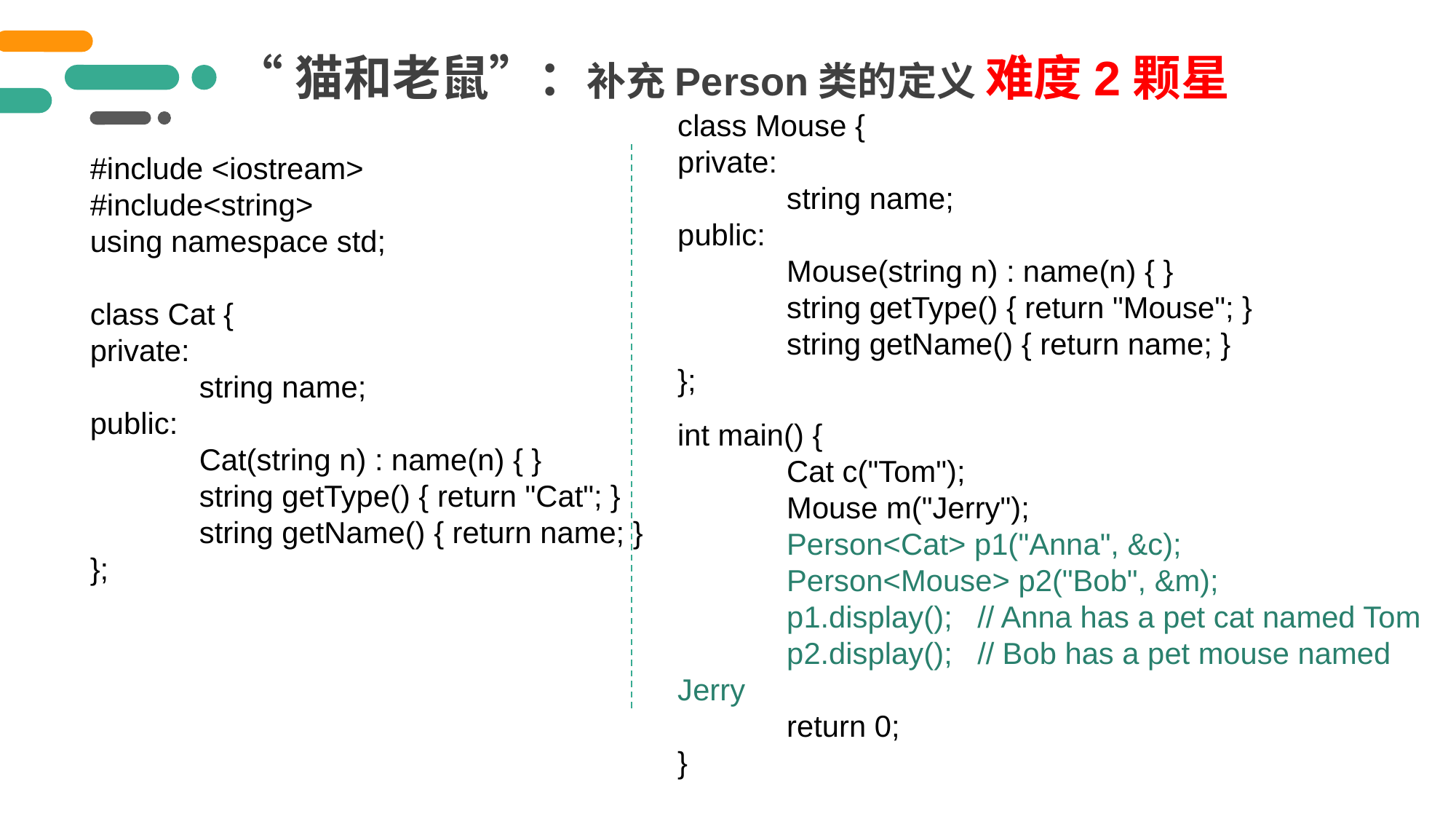

“猫和老鼠”：补充Person类的定义 难度2颗星

class Mouse {
private:
	string name;
public:
	Mouse(string n) : name(n) { }
	string getType() { return "Mouse"; }
	string getName() { return name; }
};

int main() {
	Cat c("Tom");
	Mouse m("Jerry");
	Person<Cat> p1("Anna", &c);
	Person<Mouse> p2("Bob", &m);
	p1.display();   // Anna has a pet cat named Tom
	p2.display();   // Bob has a pet mouse named Jerry
	return 0;
}
#include <iostream>
#include<string>
using namespace std;

class Cat {
private:
	string name;
public:
	Cat(string n) : name(n) { }
	string getType() { return "Cat"; }
	string getName() { return name; }
};